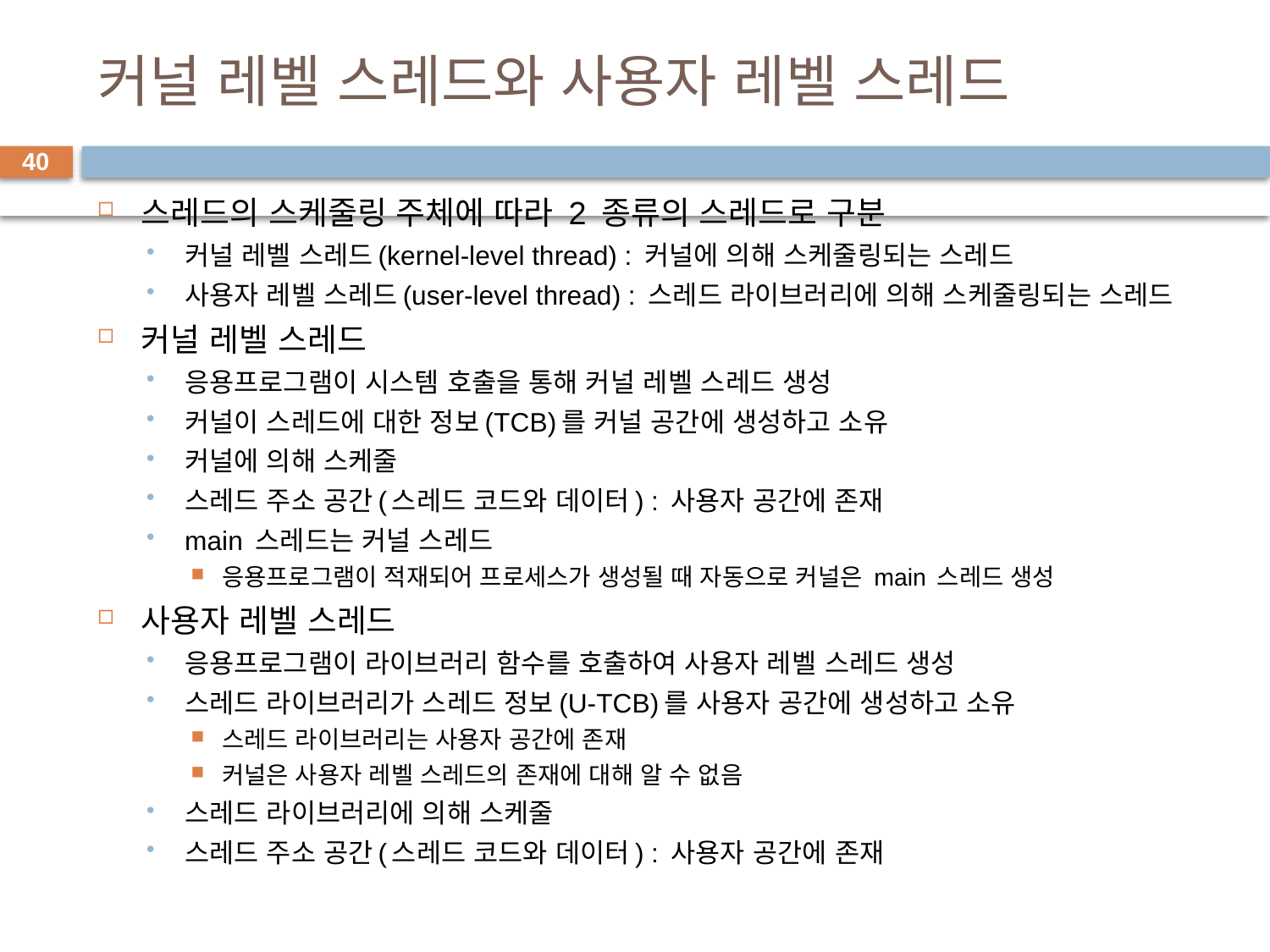

# 커널 레벨 스레드와 사용자 레벨 스레드
40
스레드의 스케줄링 주체에 따라 2 종류의 스레드로 구분
커널 레벨 스레드(kernel-level thread) : 커널에 의해 스케줄링되는 스레드
사용자 레벨 스레드(user-level thread) : 스레드 라이브러리에 의해 스케줄링되는 스레드
커널 레벨 스레드
응용프로그램이 시스템 호출을 통해 커널 레벨 스레드 생성
커널이 스레드에 대한 정보(TCB)를 커널 공간에 생성하고 소유
커널에 의해 스케줄
스레드 주소 공간(스레드 코드와 데이터) : 사용자 공간에 존재
main 스레드는 커널 스레드
응용프로그램이 적재되어 프로세스가 생성될 때 자동으로 커널은 main 스레드 생성
사용자 레벨 스레드
응용프로그램이 라이브러리 함수를 호출하여 사용자 레벨 스레드 생성
스레드 라이브러리가 스레드 정보(U-TCB)를 사용자 공간에 생성하고 소유
스레드 라이브러리는 사용자 공간에 존재
커널은 사용자 레벨 스레드의 존재에 대해 알 수 없음
스레드 라이브러리에 의해 스케줄
스레드 주소 공간(스레드 코드와 데이터) : 사용자 공간에 존재